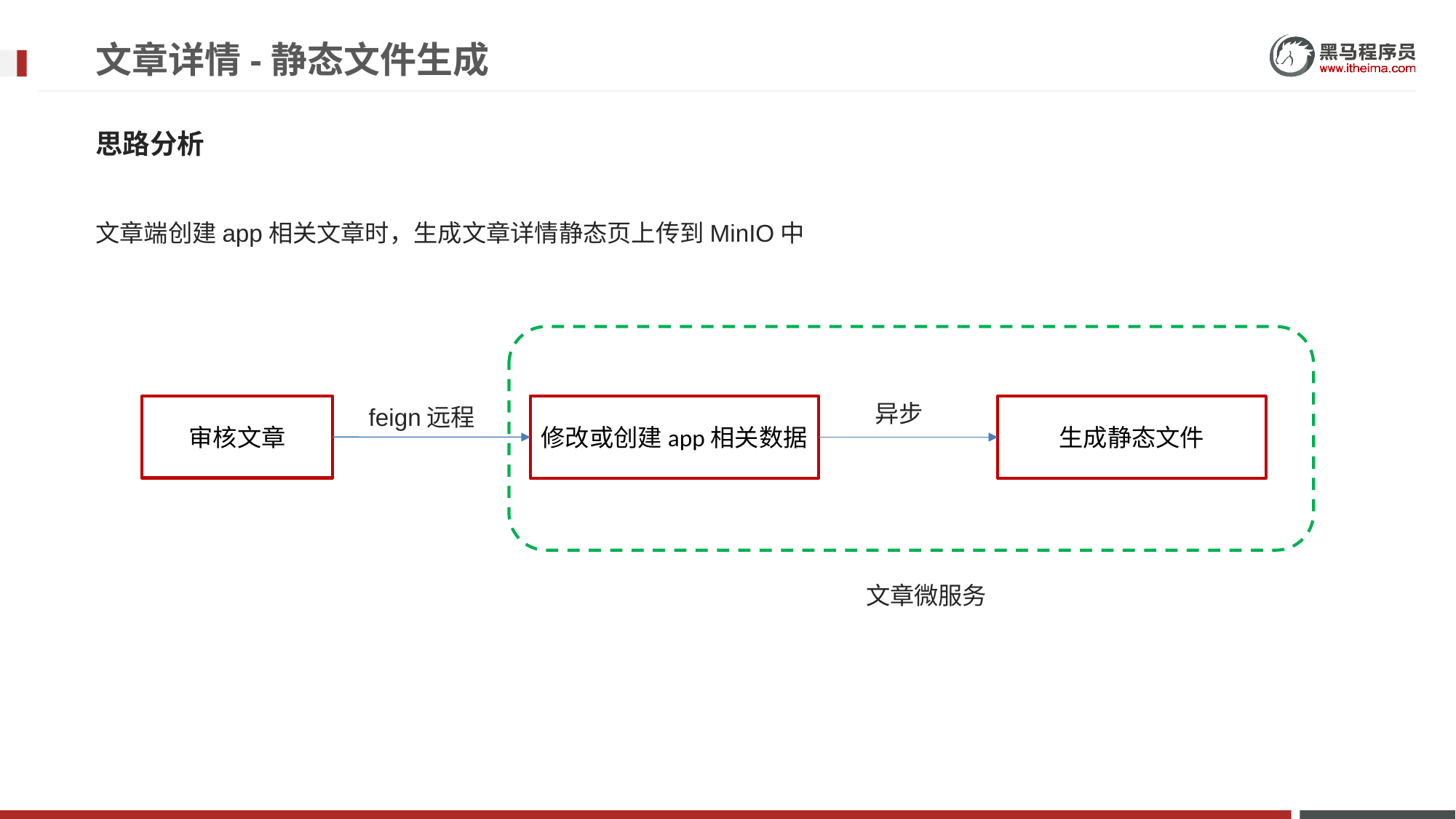

# 文章详情-静态文件生成
思路分析
文章端创建app相关文章时，生成文章详情静态页上传到MinIO中

异步
feign远程
审核文章
修改或创建app相关数据
生成静态文件
文章微服务